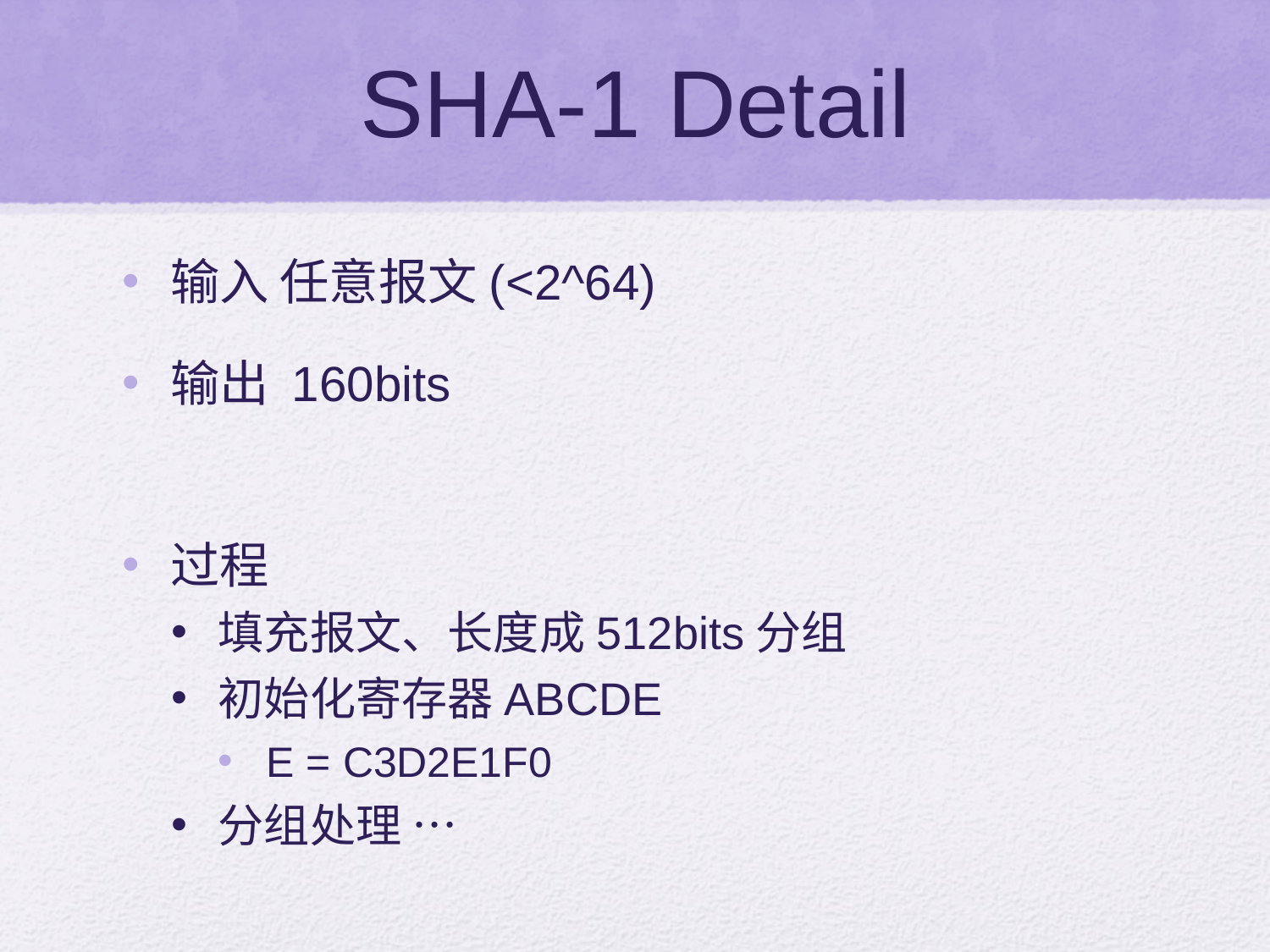

# SHA-1 Detail
输入 任意报文(<2^64)
输出 160bits

过程
填充报文、长度成512bits分组
初始化寄存器ABCDE
E = C3D2E1F0
分组处理 …